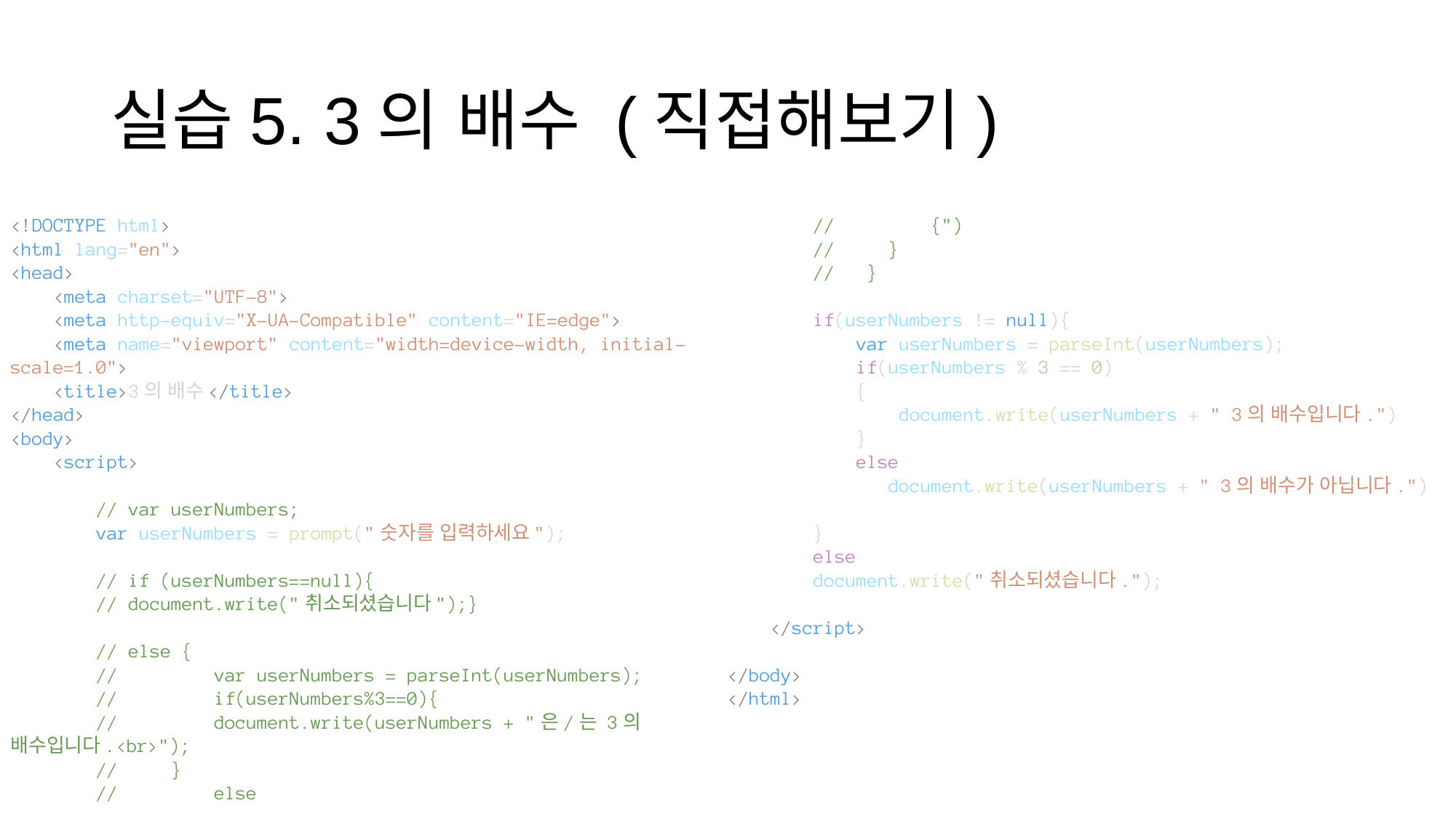

# 실습5. 3의 배수 (직접해보기)
<!DOCTYPE html>
<html lang="en">
<head>
    <meta charset="UTF-8">
    <meta http-equiv="X-UA-Compatible" content="IE=edge">
    <meta name="viewport" content="width=device-width, initial-scale=1.0">
    <title>3의 배수</title>
</head>
<body>
    <script>

        // var userNumbers;
        var userNumbers = prompt("숫자를 입력하세요");

        // if (userNumbers==null){
        // document.write("취소되셨습니다");}
        // else {
        //         var userNumbers = parseInt(userNumbers);
        //         if(userNumbers%3==0){
        //         document.write(userNumbers + "은/는 3의 배수입니다.<br>");
        //     }
        //         else
        //         {")
        //     }
        //   }
        if(userNumbers != null){
            var userNumbers = parseInt(userNumbers);
            if(userNumbers % 3 == 0)
            {
                document.write(userNumbers + " 3의 배수입니다.")
            }
            else
               document.write(userNumbers + " 3의 배수가 아닙니다.")
        }
        else
        document.write("취소되셨습니다.");
    </script>

</body>
</html>